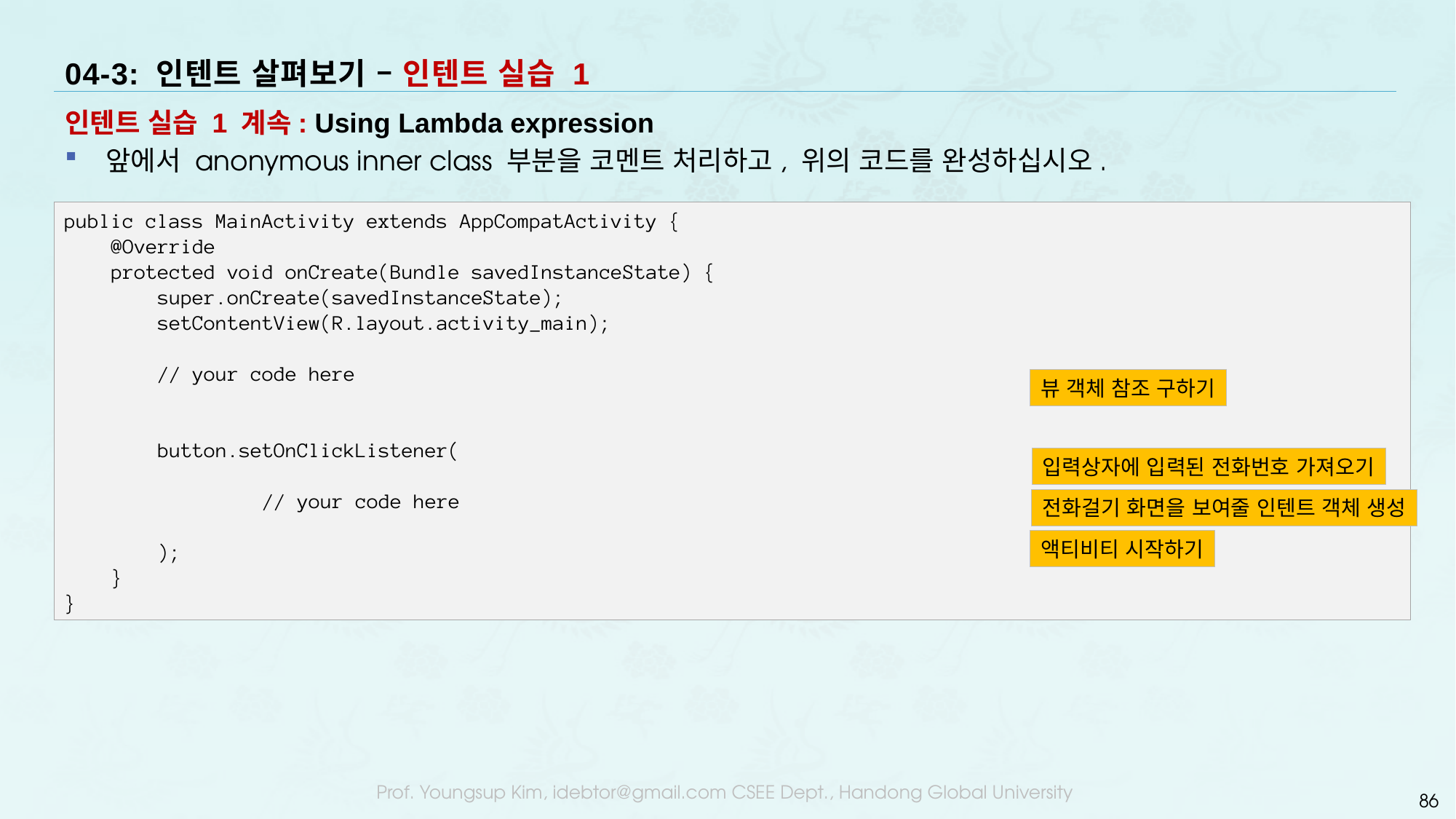

# 04-3: 인텐트 살펴보기 – 인텐트 실습 1
인텐트 실습 1 계속: Using Lambda expression
앞에서 anonymous inner class 부분을 코멘트 처리하고, 위의 코드를 완성하십시오.
public class MainActivity extends AppCompatActivity {
    @Override
    protected void onCreate(Bundle savedInstanceState) {
        super.onCreate(savedInstanceState);
        setContentView(R.layout.activity_main);

        // your code here

        button.setOnClickListener(

                 // your code here

        );
    }
}
뷰 객체 참조 구하기
입력상자에 입력된 전화번호 가져오기
전화걸기 화면을 보여줄 인텐트 객체 생성
액티비티 시작하기
86